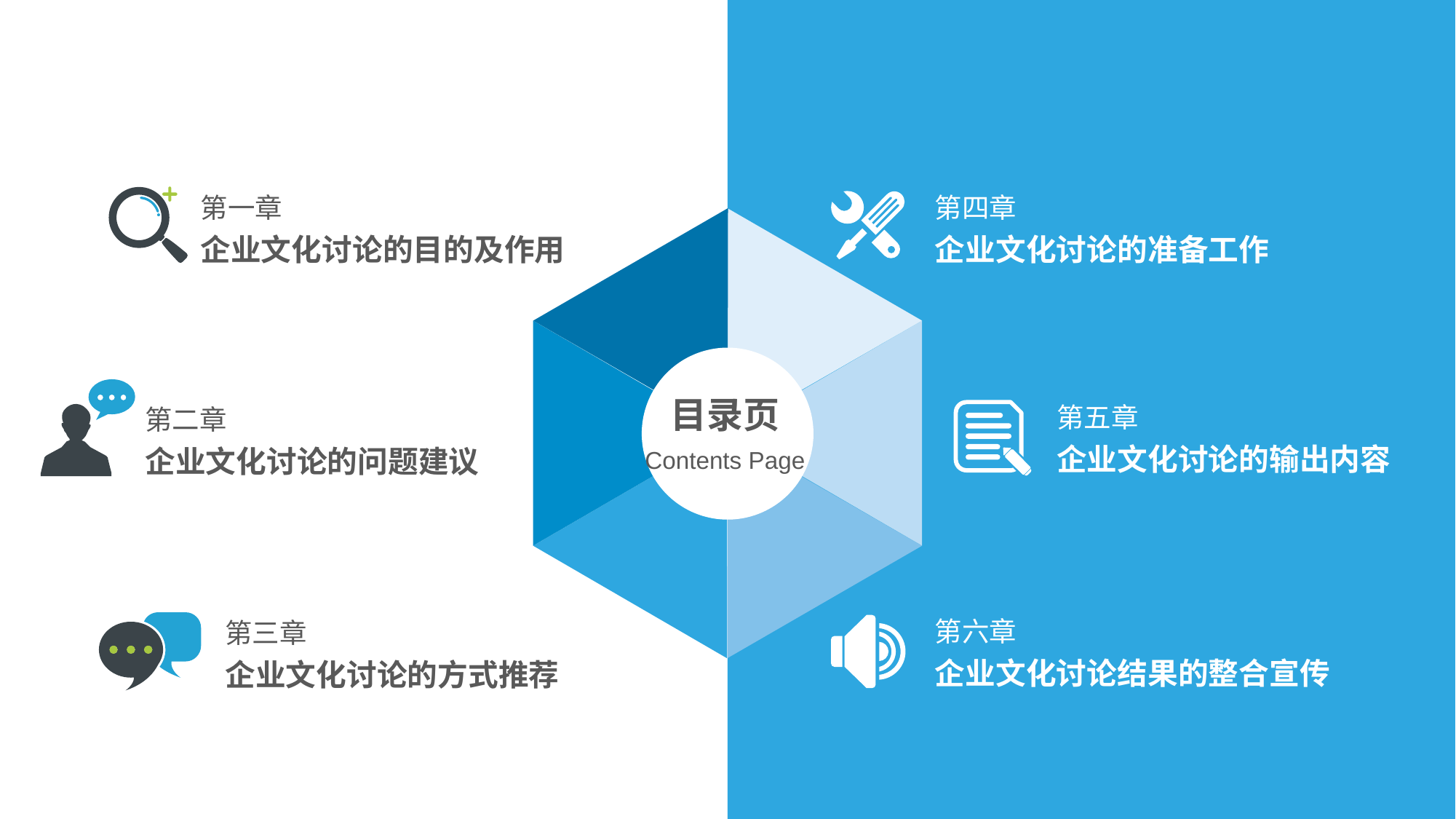

第一章
企业文化讨论的目的及作用
第四章
企业文化讨论的准备工作

目录页
Contents Page

第五章
企业文化讨论的输出内容
第二章
企业文化讨论的问题建议

第六章
企业文化讨论结果的整合宣传
第三章
企业文化讨论的方式推荐